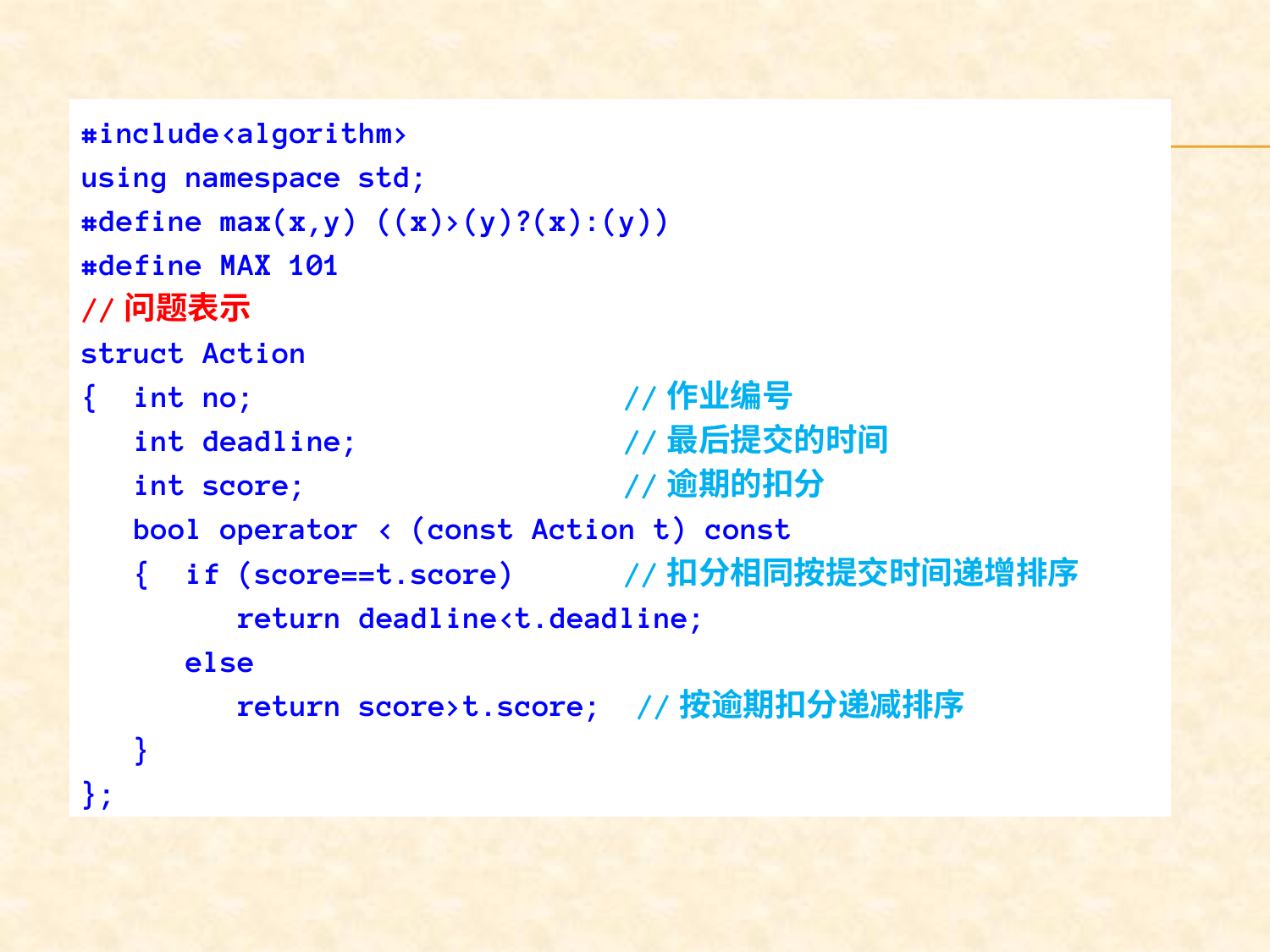

#include<algorithm>
using namespace std;
#define max(x,y) ((x)>(y)?(x):(y))
#define MAX 101
//问题表示
struct Action
{  int no;			  //作业编号
   int deadline;		  //最后提交的时间
   int score;			  //逾期的扣分
   bool operator < (const Action t) const
   {  if (score==t.score)	  //扣分相同按提交时间递增排序
         return deadline<t.deadline;
      else
         return score>t.score;  //按逾期扣分递减排序
   }
};